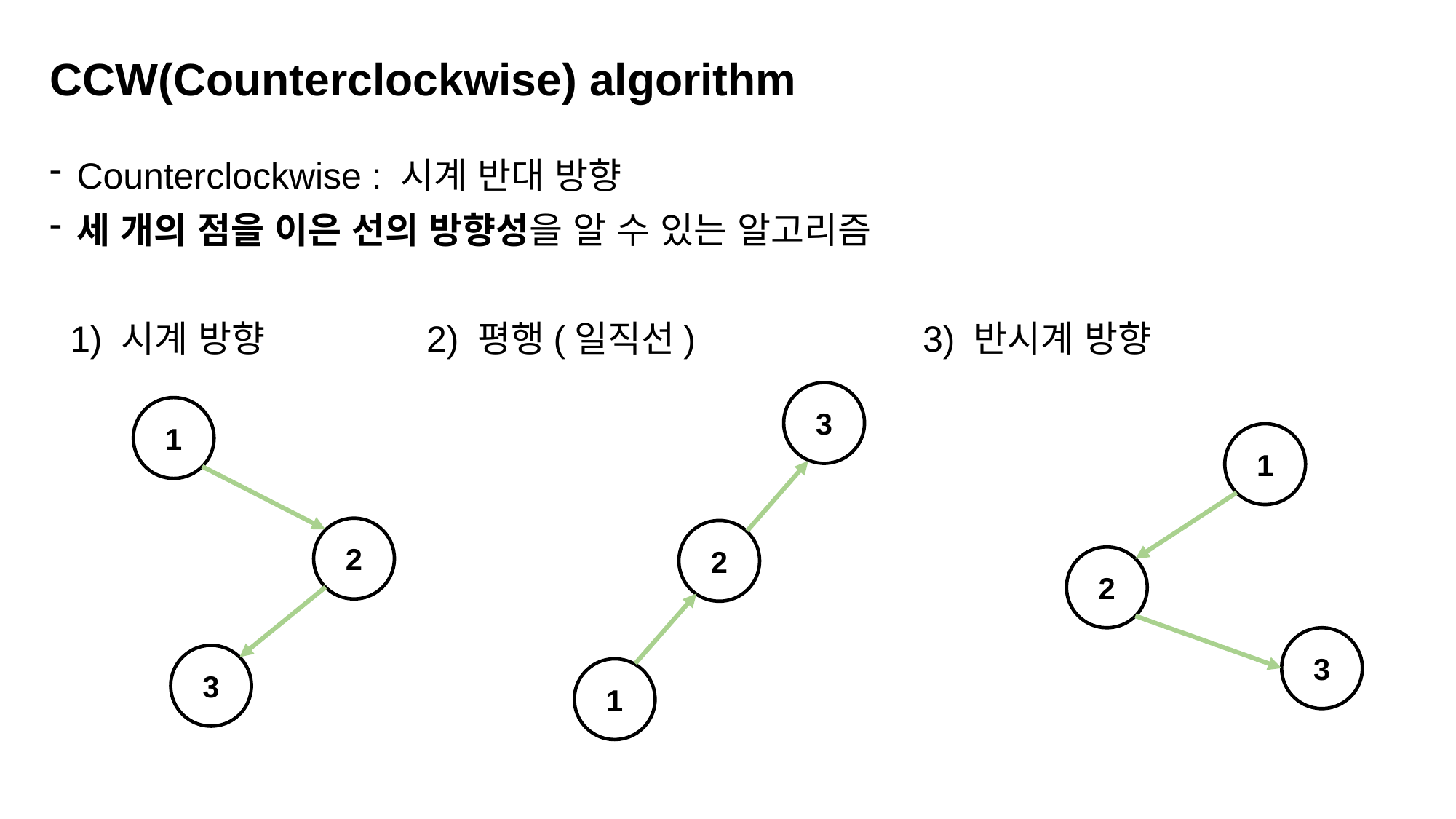

# CCW(Counterclockwise) algorithm
Counterclockwise : 시계 반대 방향
세 개의 점을 이은 선의 방향성을 알 수 있는 알고리즘

  1) 시계 방향		    2) 평행(일직선)			3) 반시계 방향
3
2
1
1
2
3
1
2
3